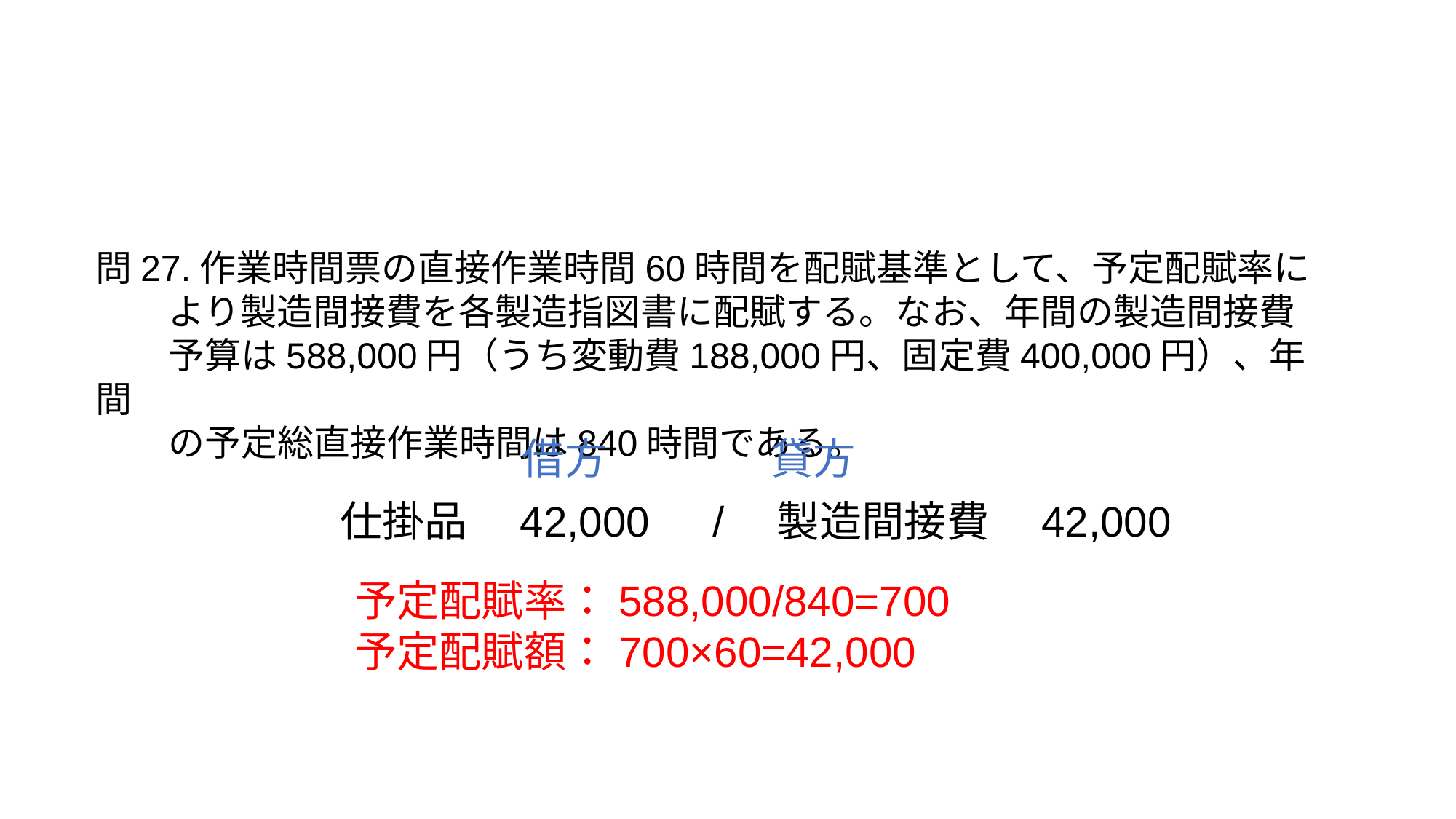

問27.作業時間票の直接作業時間60時間を配賦基準として、予定配賦率に
　　より製造間接費を各製造指図書に配賦する。なお、年間の製造間接費
　　予算は588,000円（うち変動費188,000円、固定費400,000円）、年間
　　の予定総直接作業時間は840時間である。
借方
貸方
仕掛品　42,000　/　製造間接費　42,000
予定配賦率：588,000/840=700
予定配賦額：700×60=42,000